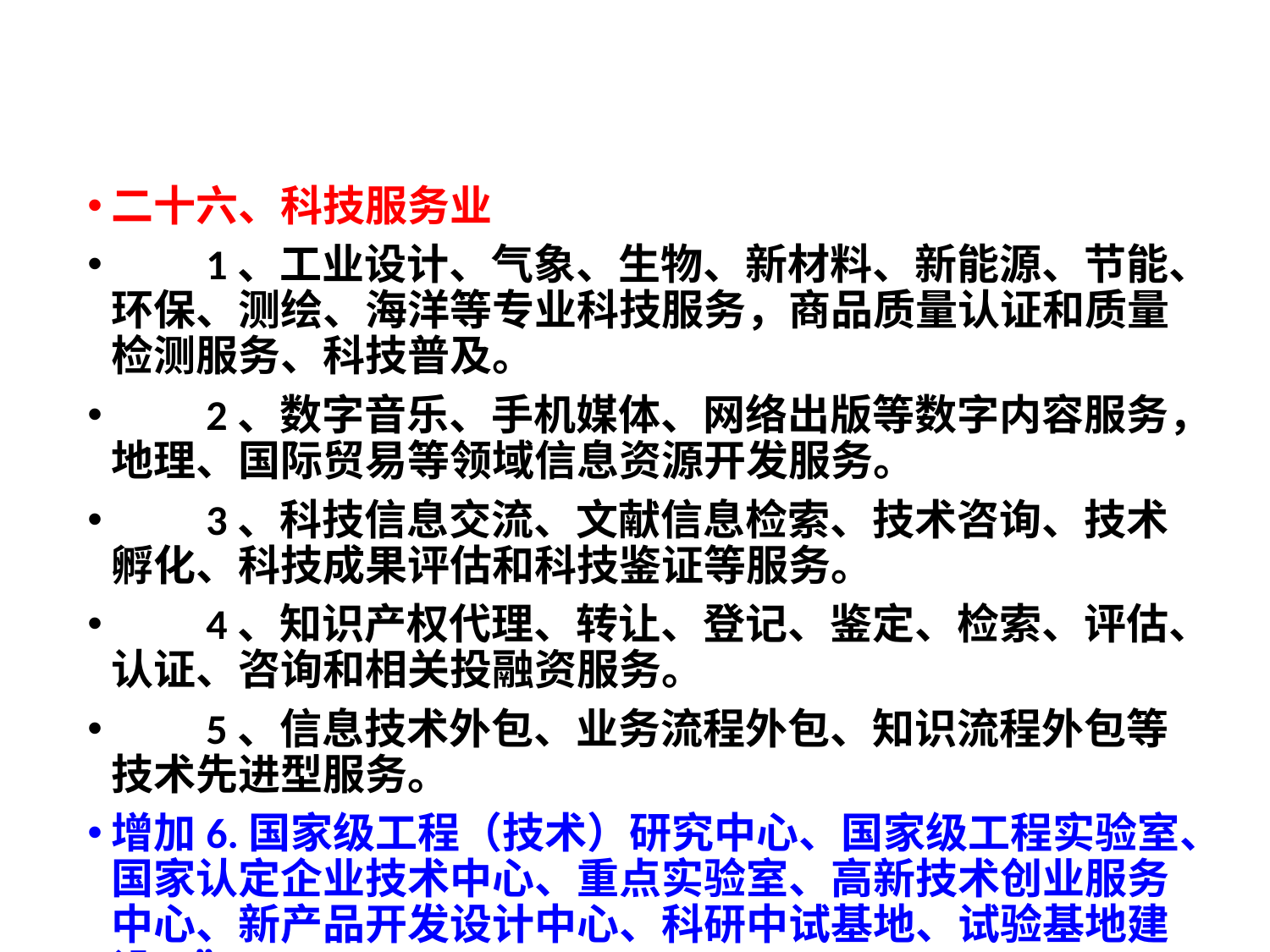

#
二十六、科技服务业
　　1、工业设计、气象、生物、新材料、新能源、节能、环保、测绘、海洋等专业科技服务，商品质量认证和质量检测服务、科技普及。
　　2、数字音乐、手机媒体、网络出版等数字内容服务，地理、国际贸易等领域信息资源开发服务。
　　3、科技信息交流、文献信息检索、技术咨询、技术孵化、科技成果评估和科技鉴证等服务。
　　4、知识产权代理、转让、登记、鉴定、检索、评估、认证、咨询和相关投融资服务。
　　5、信息技术外包、业务流程外包、知识流程外包等技术先进型服务。
增加6.国家级工程（技术）研究中心、国家级工程实验室、国家认定企业技术中心、重点实验室、高新技术创业服务中心、新产品开发设计中心、科研中试基地、试验基地建设。”